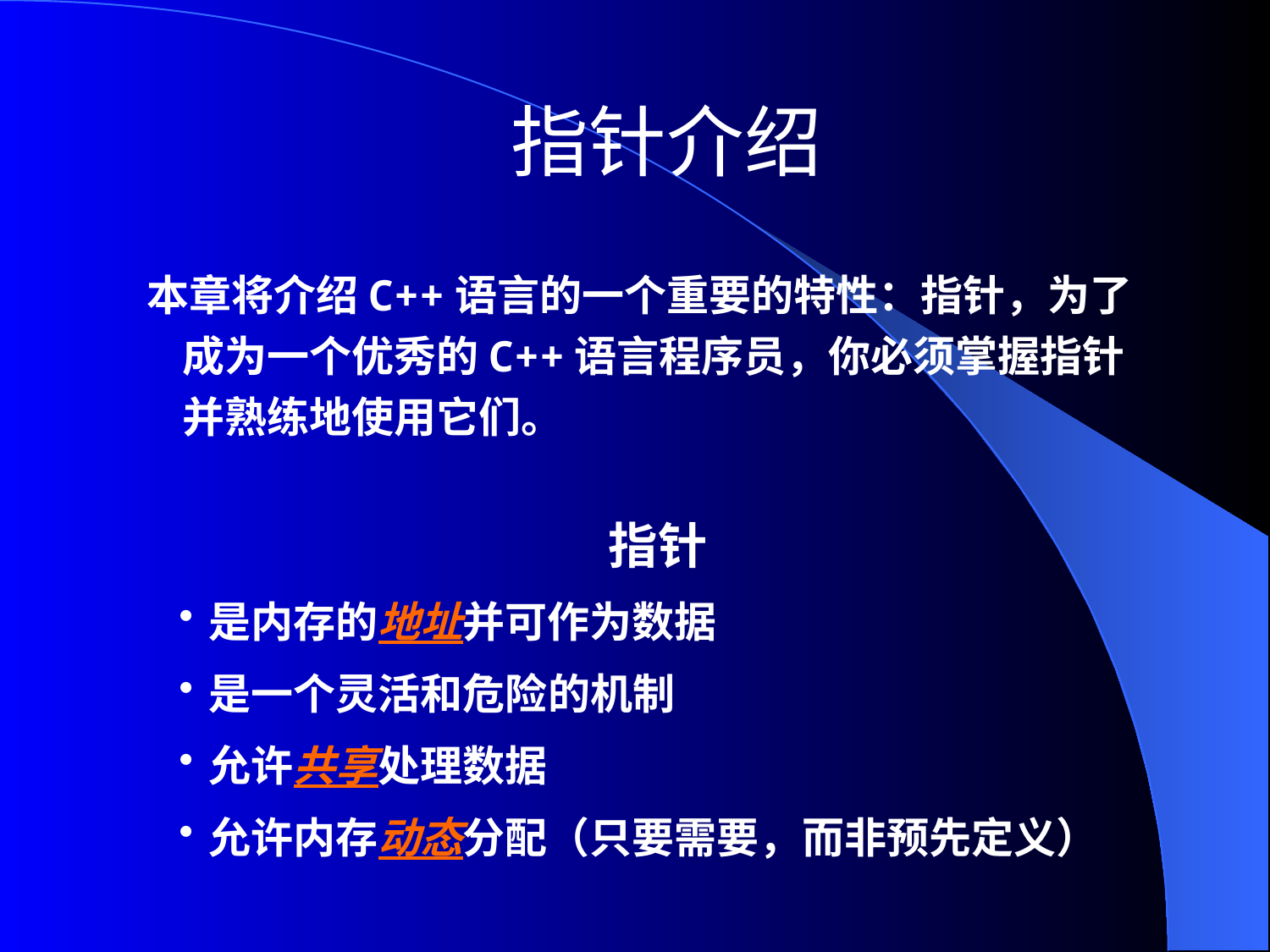

# 指针介绍
   本章将介绍C++语言的一个重要的特性：指针，为了成为一个优秀的C++语言程序员，你必须掌握指针并熟练地使用它们。
指针
是内存的地址并可作为数据
是一个灵活和危险的机制
允许共享处理数据
允许内存动态分配（只要需要，而非预先定义）